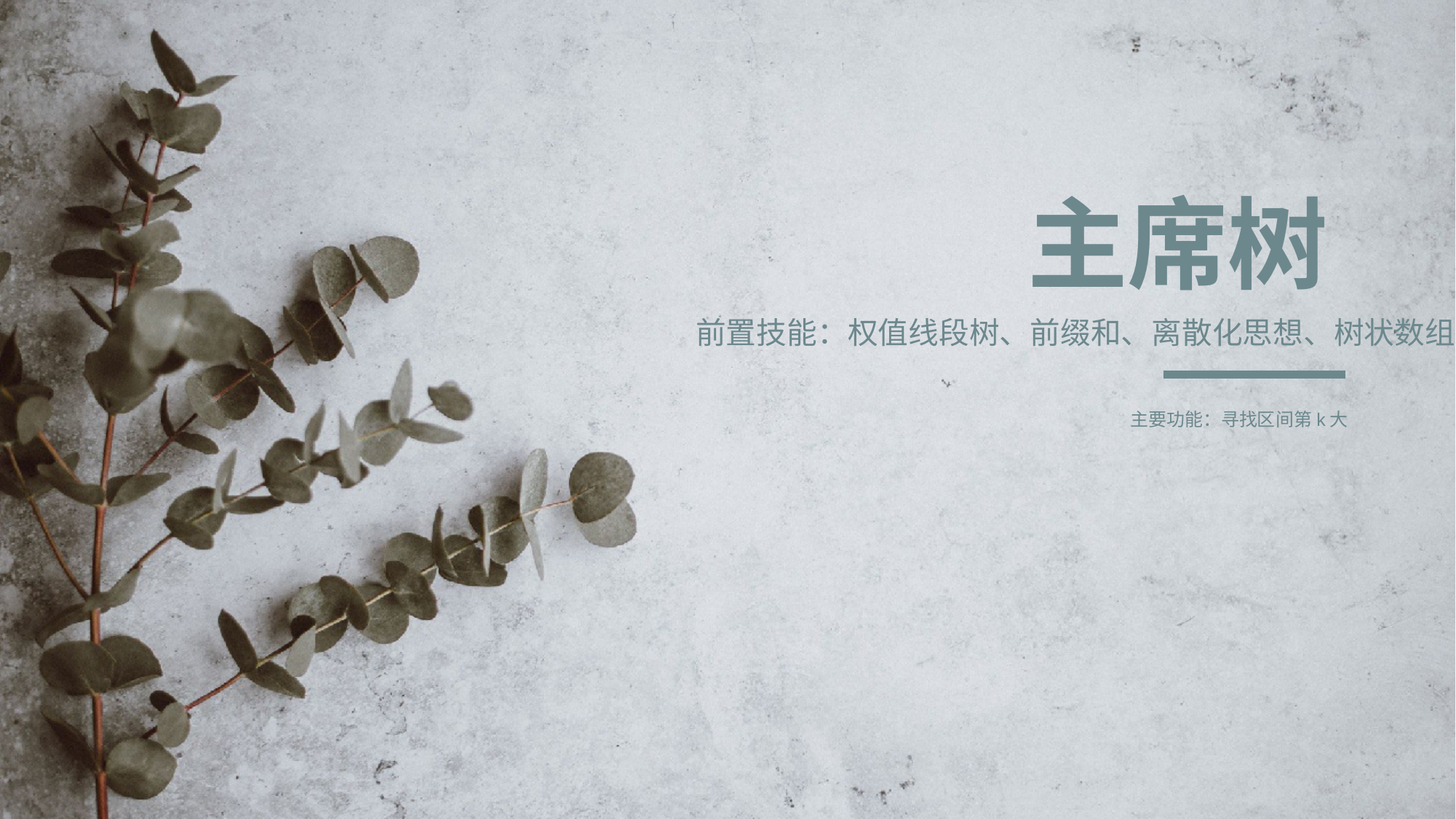

主席树
前置技能：权值线段树、前缀和、离散化思想、树状数组
主要功能：寻找区间第k大